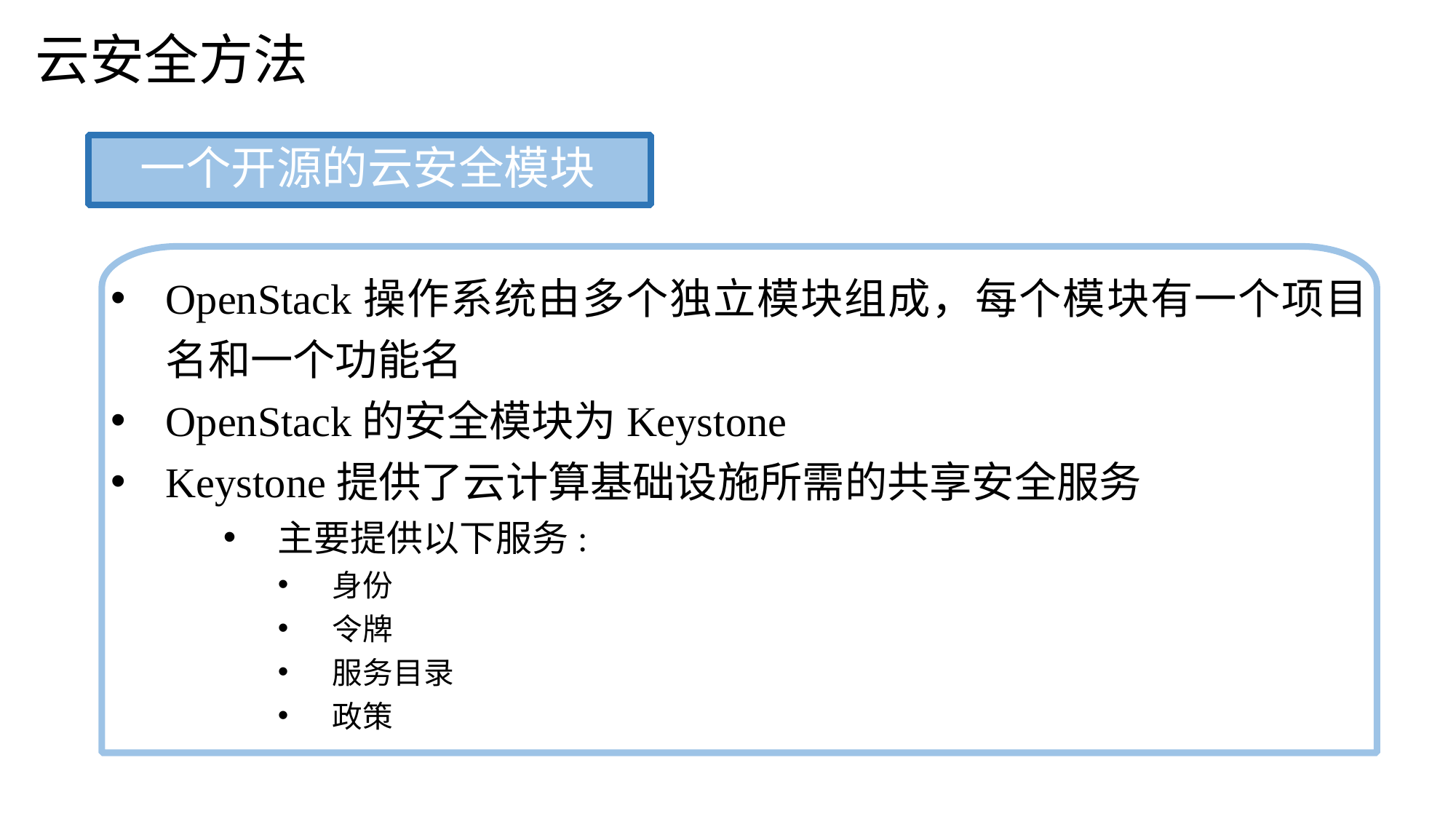

云安全方法

一个开源的云安全模块
OpenStack操作系统由多个独立模块组成，每个模块有一个项目名和一个功能名
OpenStack的安全模块为Keystone
Keystone提供了云计算基础设施所需的共享安全服务
主要提供以下服务:
身份
令牌
服务目录
政策